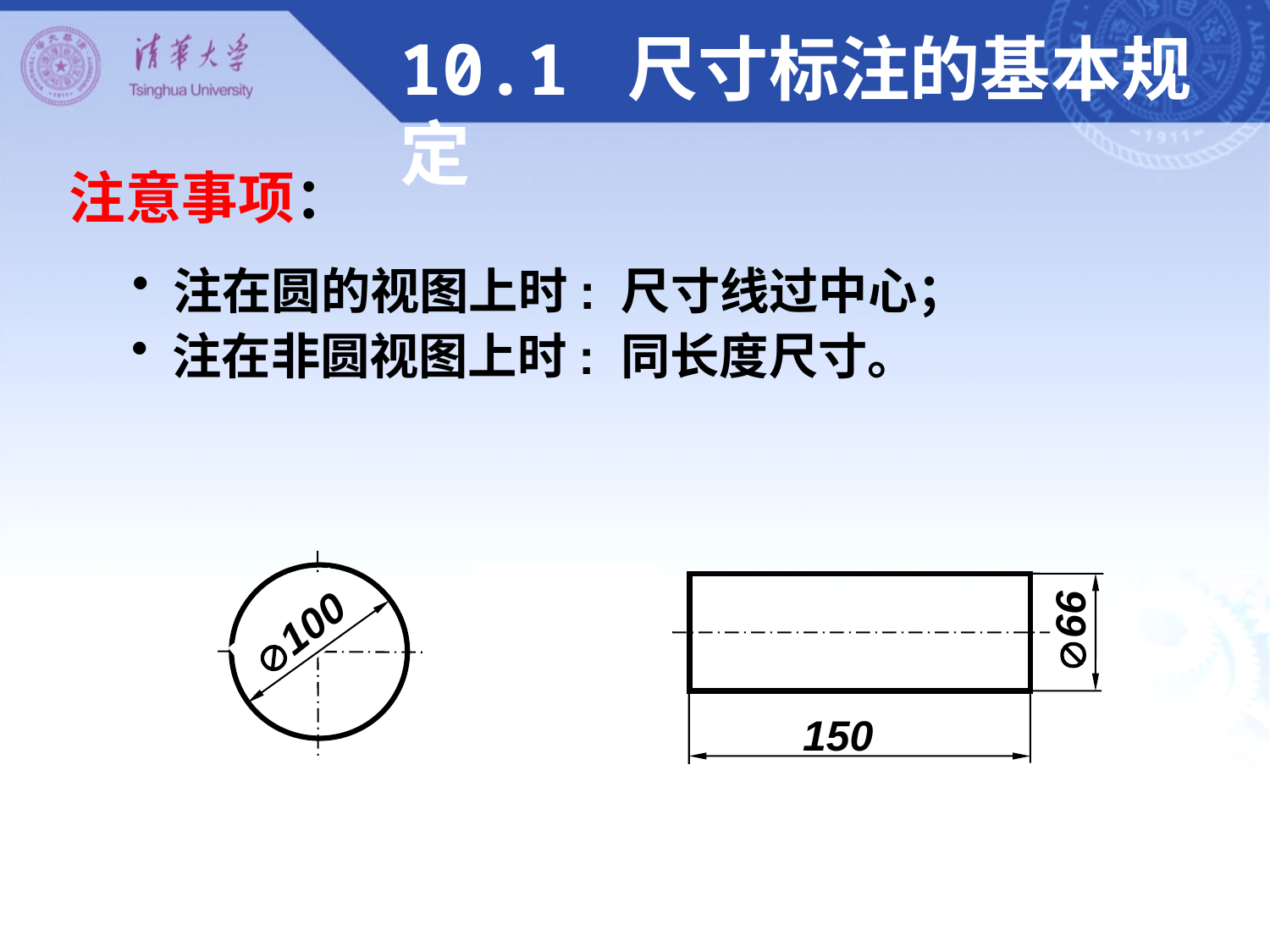

10.1 尺寸标注的基本规定
注意事项：
 注在圆的视图上时: 尺寸线过中心；
 注在非圆视图上时: 同长度尺寸。

∅66

∅100

150